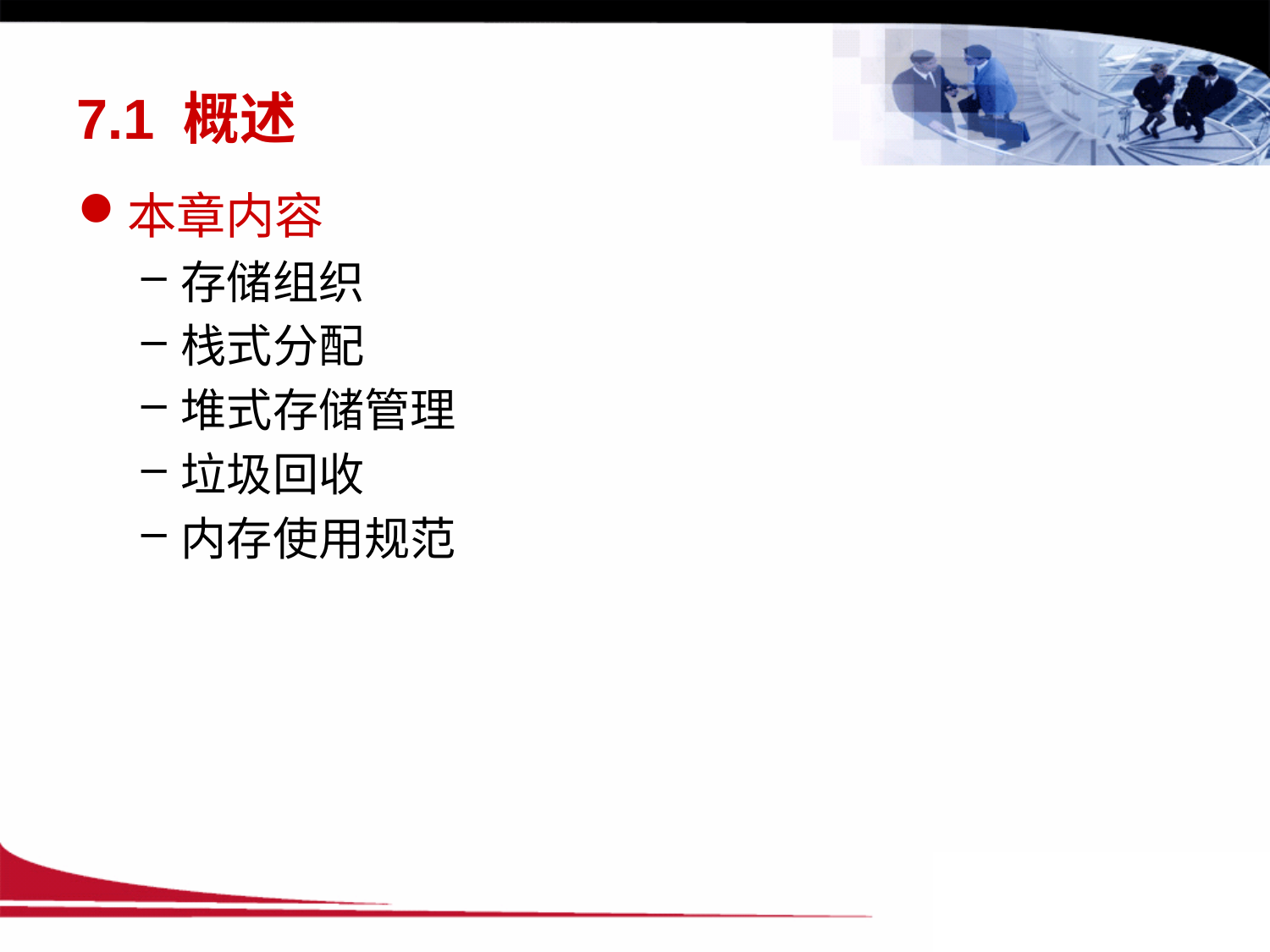

# 7.1 概述
本章内容
存储组织
栈式分配
堆式存储管理
垃圾回收
内存使用规范